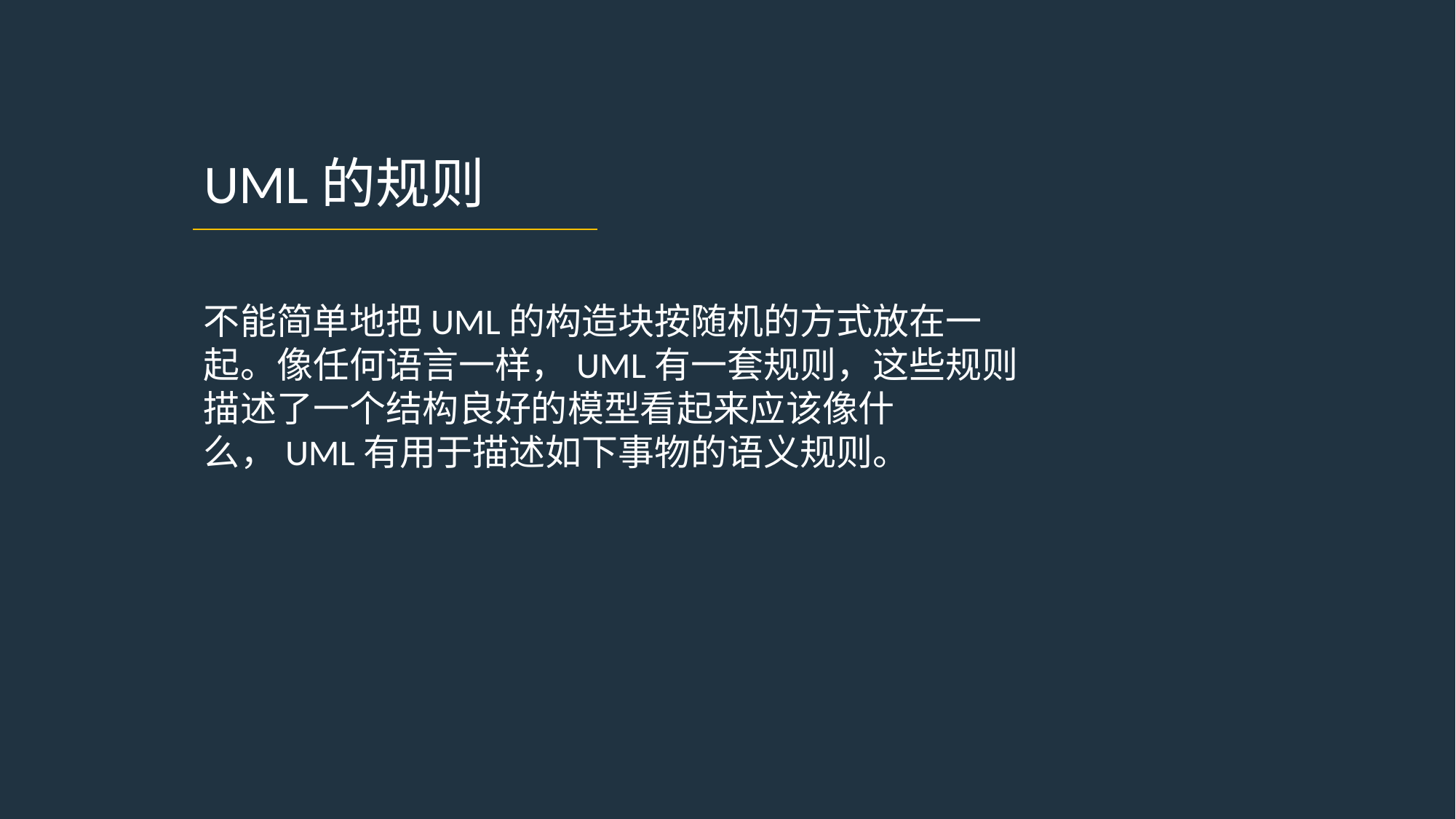

UML的规则
不能简单地把UML的构造块按随机的方式放在一起。像任何语言一样，UML有一套规则，这些规则描述了一个结构良好的模型看起来应该像什么，UML有用于描述如下事物的语义规则。